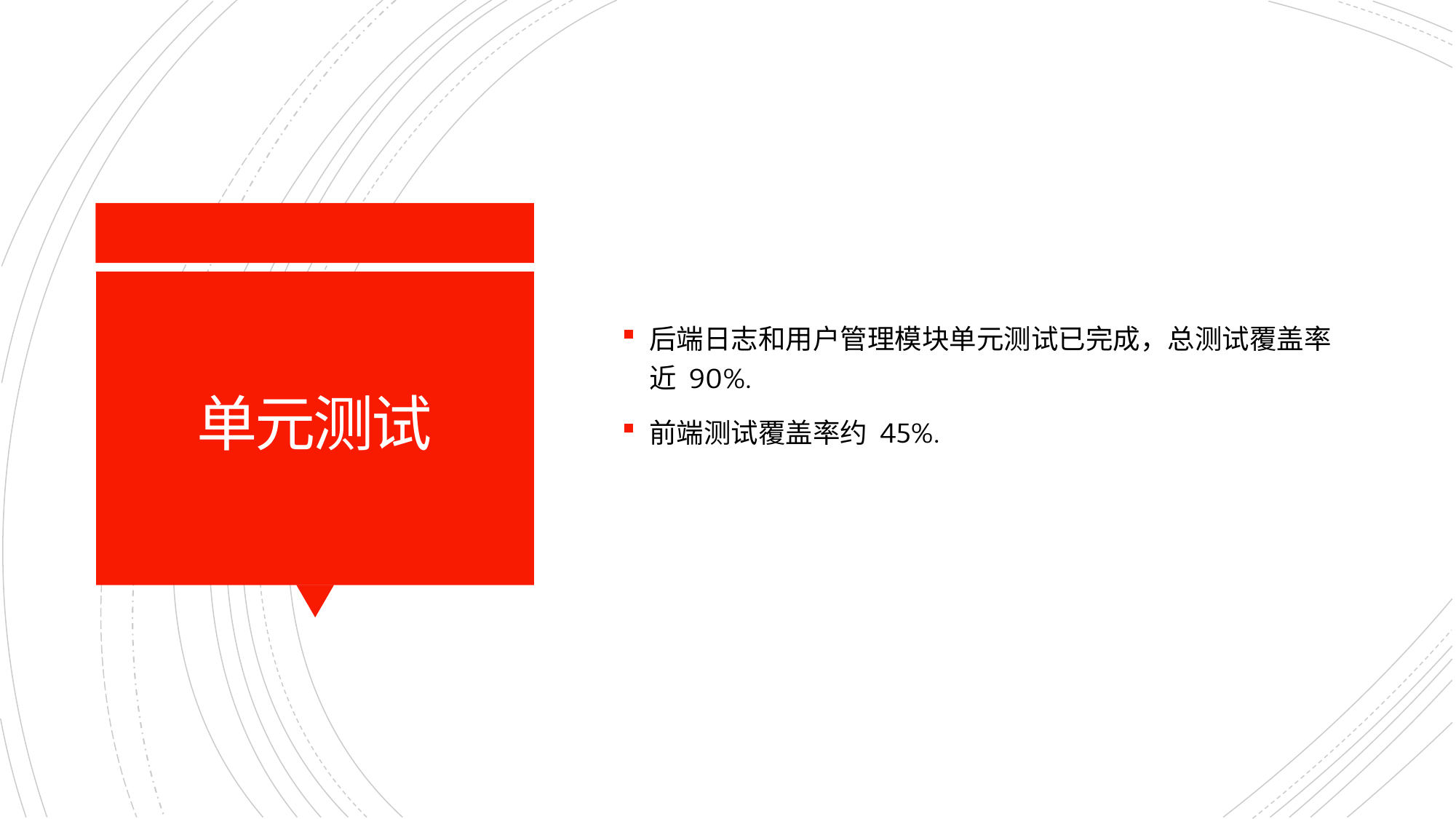

后端日志和用户管理模块单元测试已完成，总测试覆盖率近 90%.
前端测试覆盖率约 45%.

# 单元测试